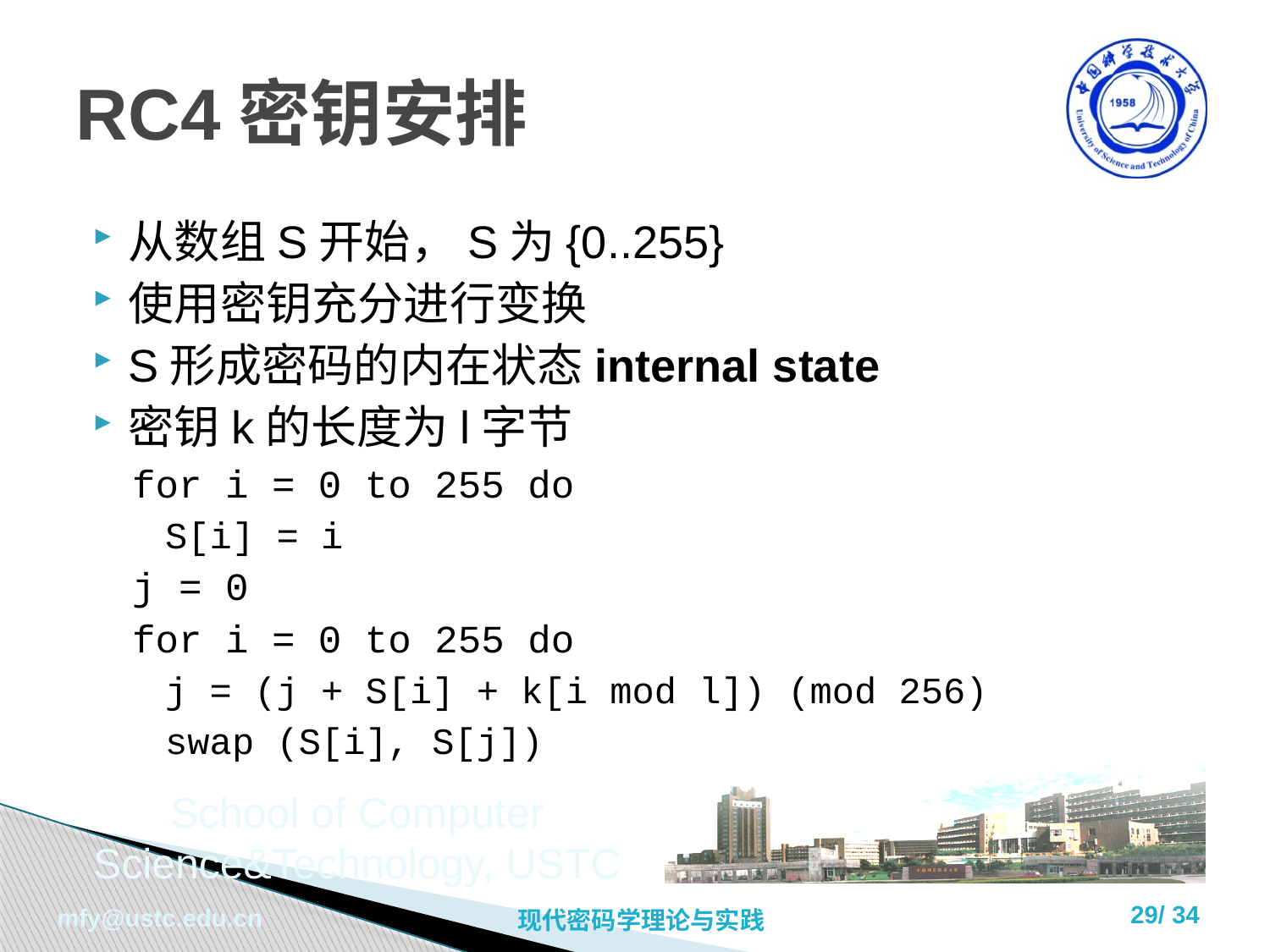

# RC4密钥安排
从数组S开始，S为{0..255}
使用密钥充分进行变换
S形成密码的内在状态internal state
密钥k的长度为l字节
for i = 0 to 255 do
S[i] = i
j = 0
for i = 0 to 255 do
j = (j + S[i] + k[i mod l]) (mod 256)
swap (S[i], S[j])